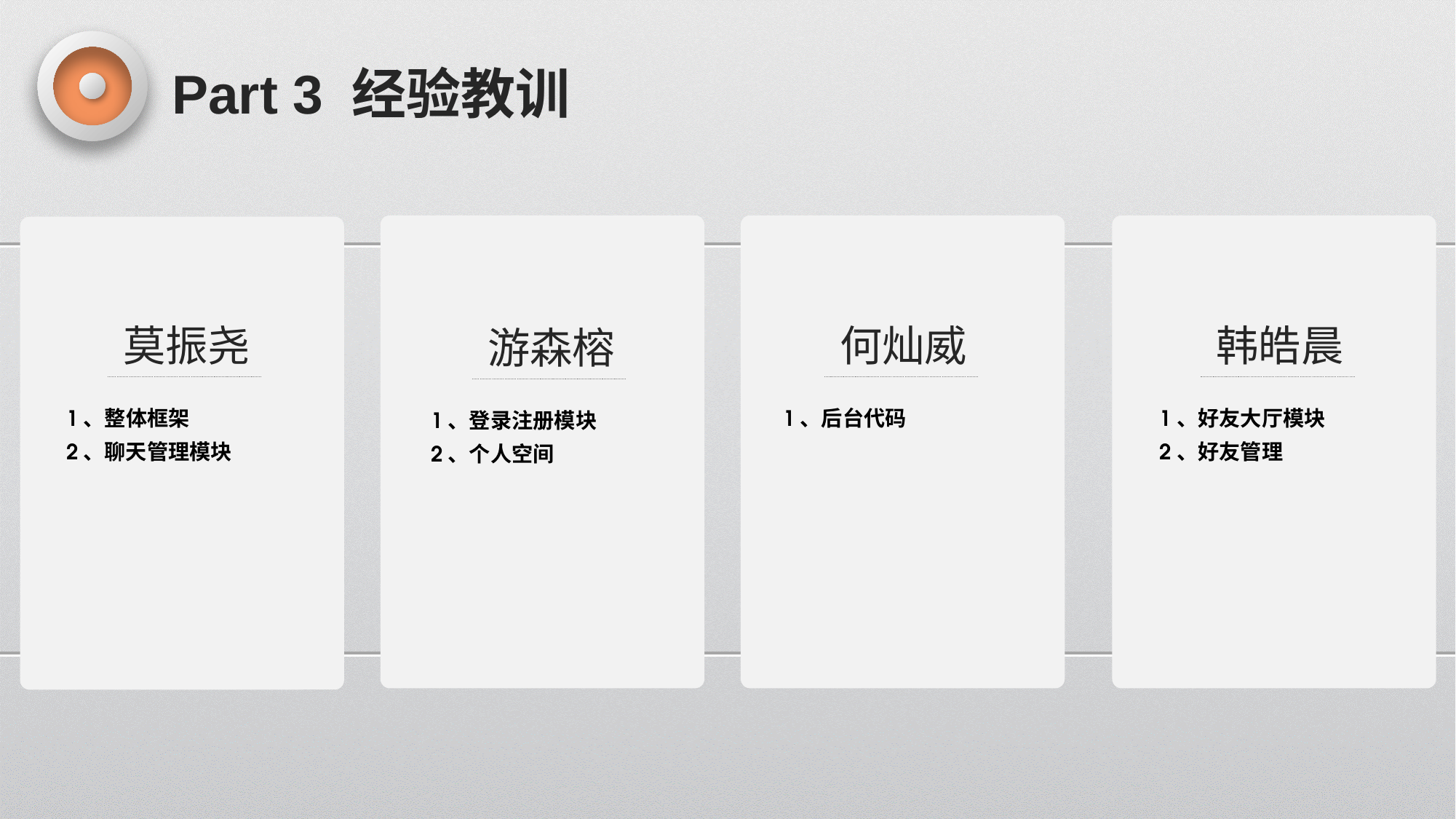

Part 3 经验教训

莫振尧
何灿威
韩皓晨
游森榕
1、整体框架
2、聊天管理模块
1、后台代码
1、好友大厅模块
2、好友管理
1、登录注册模块
2、个人空间